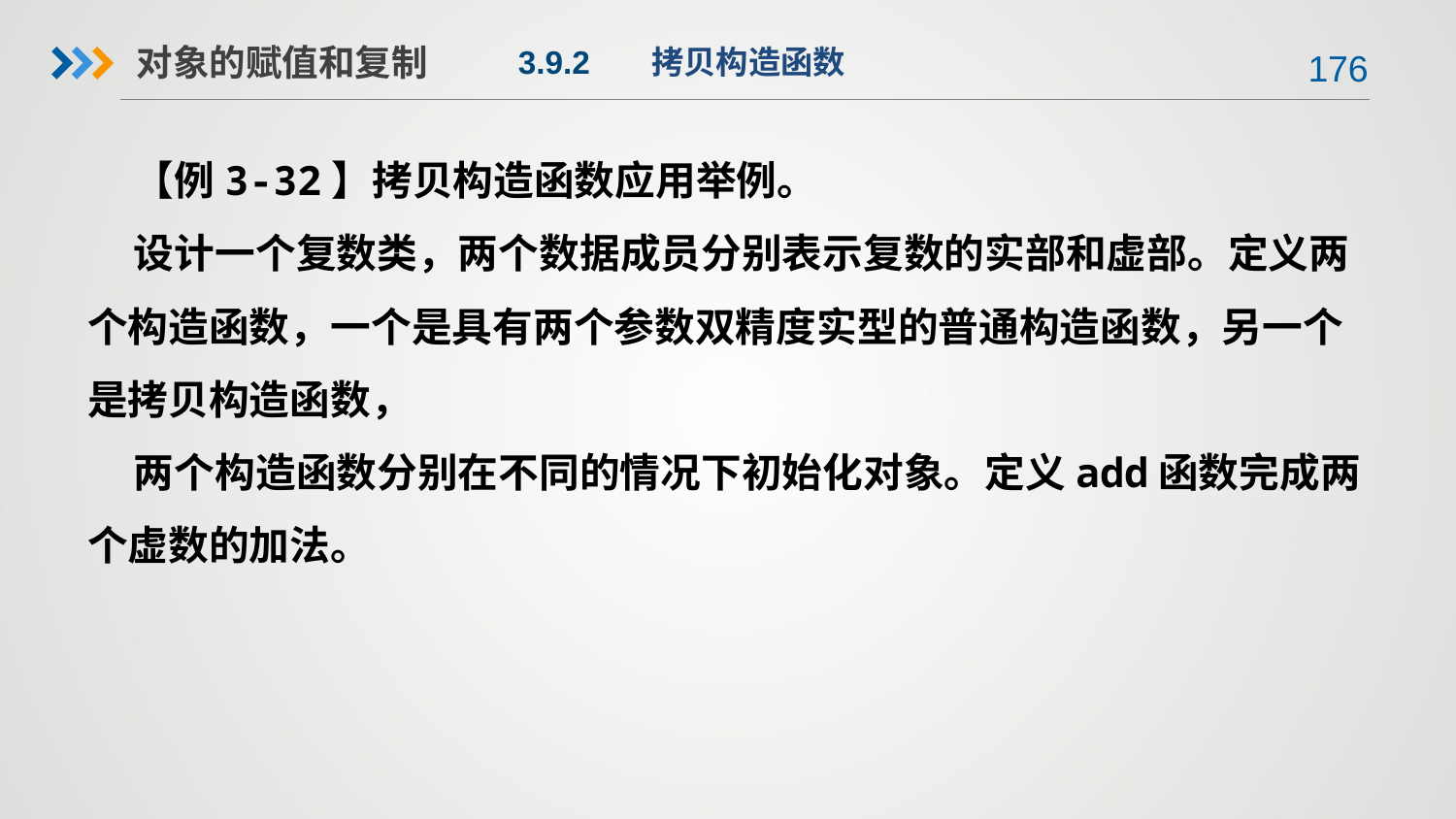

对象的赋值和复制
3.9.2      拷贝构造函数
    【例3-32】拷贝构造函数应用举例。
    设计一个复数类，两个数据成员分别表示复数的实部和虚部。定义两个构造函数，一个是具有两个参数双精度实型的普通构造函数，另一个是拷贝构造函数，
    两个构造函数分别在不同的情况下初始化对象。定义add函数完成两个虚数的加法。